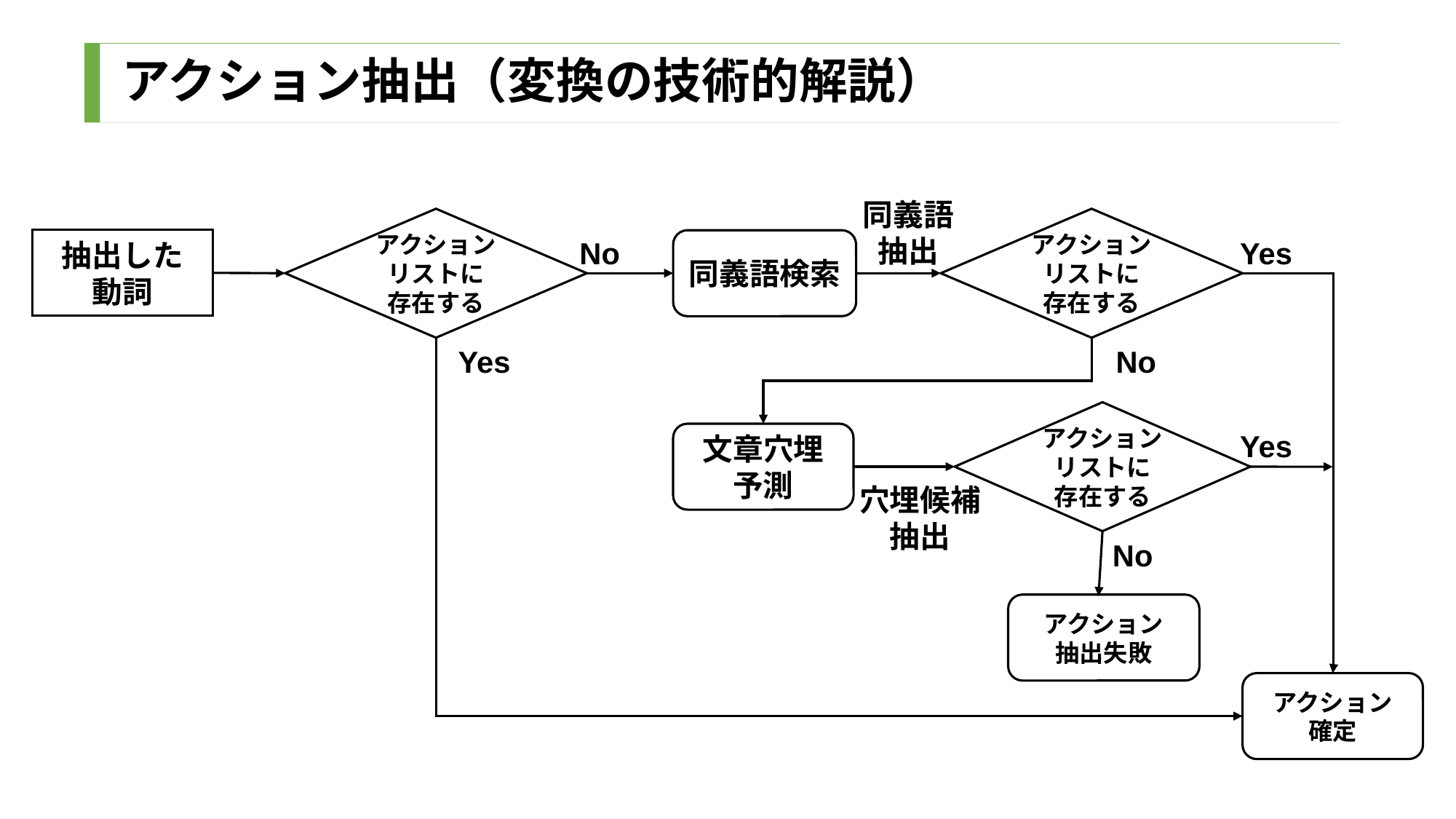

# アクション抽出（変換の技術的解説）
同義語
抽出
アクション
リストに
存在する
アクション
リストに
存在する
No
Yes
抽出した
動詞
同義語検索
Yes
No
アクション
リストに
存在する
Yes
文章穴埋予測
穴埋候補
抽出
No
アクション
抽出失敗
アクション
確定